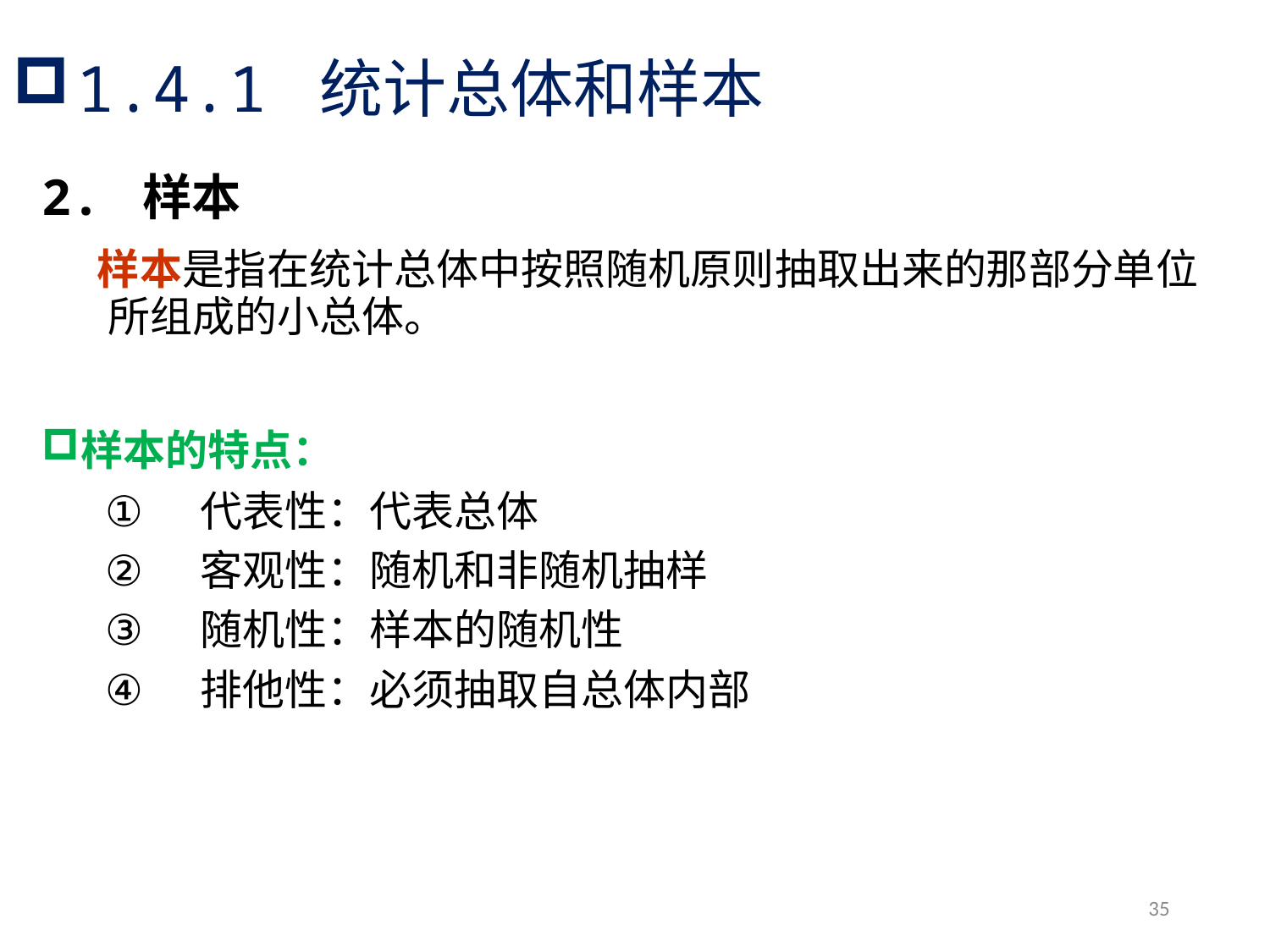

# 1.4.1 统计总体和样本
2. 样本
    样本是指在统计总体中按照随机原则抽取出来的那部分单位所组成的小总体。

样本的特点：
  代表性：代表总体
  客观性：随机和非随机抽样
  随机性：样本的随机性
  排他性：必须抽取自总体内部

35